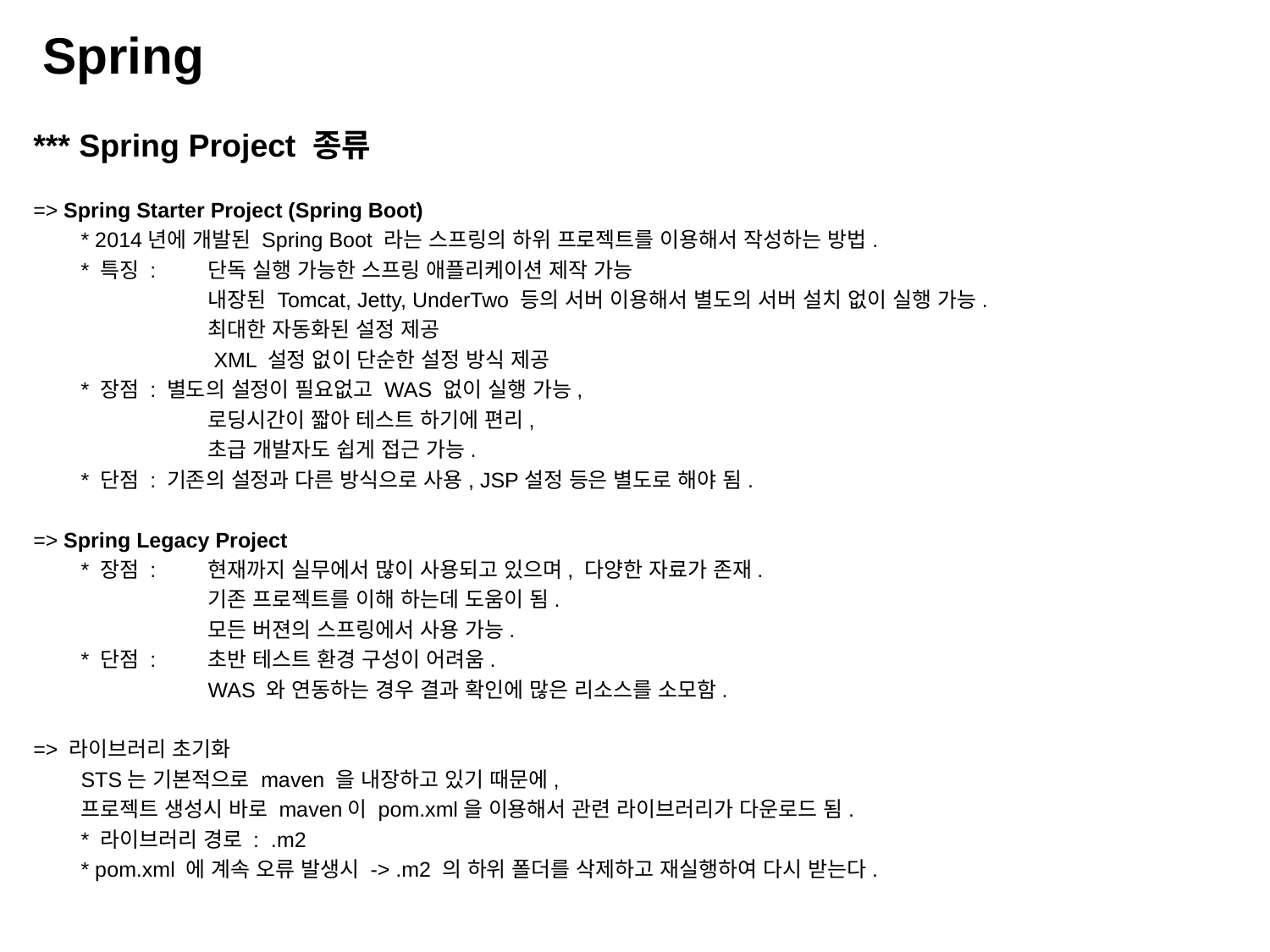

# Spring
*** Spring Project 종류

=> Spring Starter Project (Spring Boot)
	* 2014년에 개발된 Spring Boot 라는 스프링의 하위 프로젝트를 이용해서 작성하는 방법.
	* 특징 : 	단독 실행 가능한 스프링 애플리케이션 제작 가능
		내장된 Tomcat, Jetty, UnderTwo 등의 서버 이용해서 별도의 서버 설치 없이 실행 가능.
		최대한 자동화된 설정 제공
		 XML 설정 없이 단순한 설정 방식 제공
	* 장점 : 별도의 설정이 필요없고 WAS 없이 실행 가능,
		로딩시간이 짧아 테스트 하기에 편리,
		초급 개발자도 쉽게 접근 가능.
	* 단점 : 기존의 설정과 다른 방식으로 사용, JSP설정 등은 별도로 해야 됨.

=> Spring Legacy Project
	* 장점 :	현재까지 실무에서 많이 사용되고 있으며, 다양한 자료가 존재.
		기존 프로젝트를 이해 하는데 도움이 됨.
		모든 버젼의 스프링에서 사용 가능.
	* 단점 :	초반 테스트 환경 구성이 어려움.
		WAS 와 연동하는 경우 결과 확인에 많은 리소스를 소모함.

=> 라이브러리 초기화
	STS는 기본적으로 maven 을 내장하고 있기 때문에,
	프로젝트 생성시 바로 maven이 pom.xml을 이용해서 관련 라이브러리가 다운로드 됨.
	* 라이브러리 경로 :  .m2
	* pom.xml 에 계속 오류 발생시 -> .m2 의 하위 폴더를 삭제하고 재실행하여 다시 받는다.